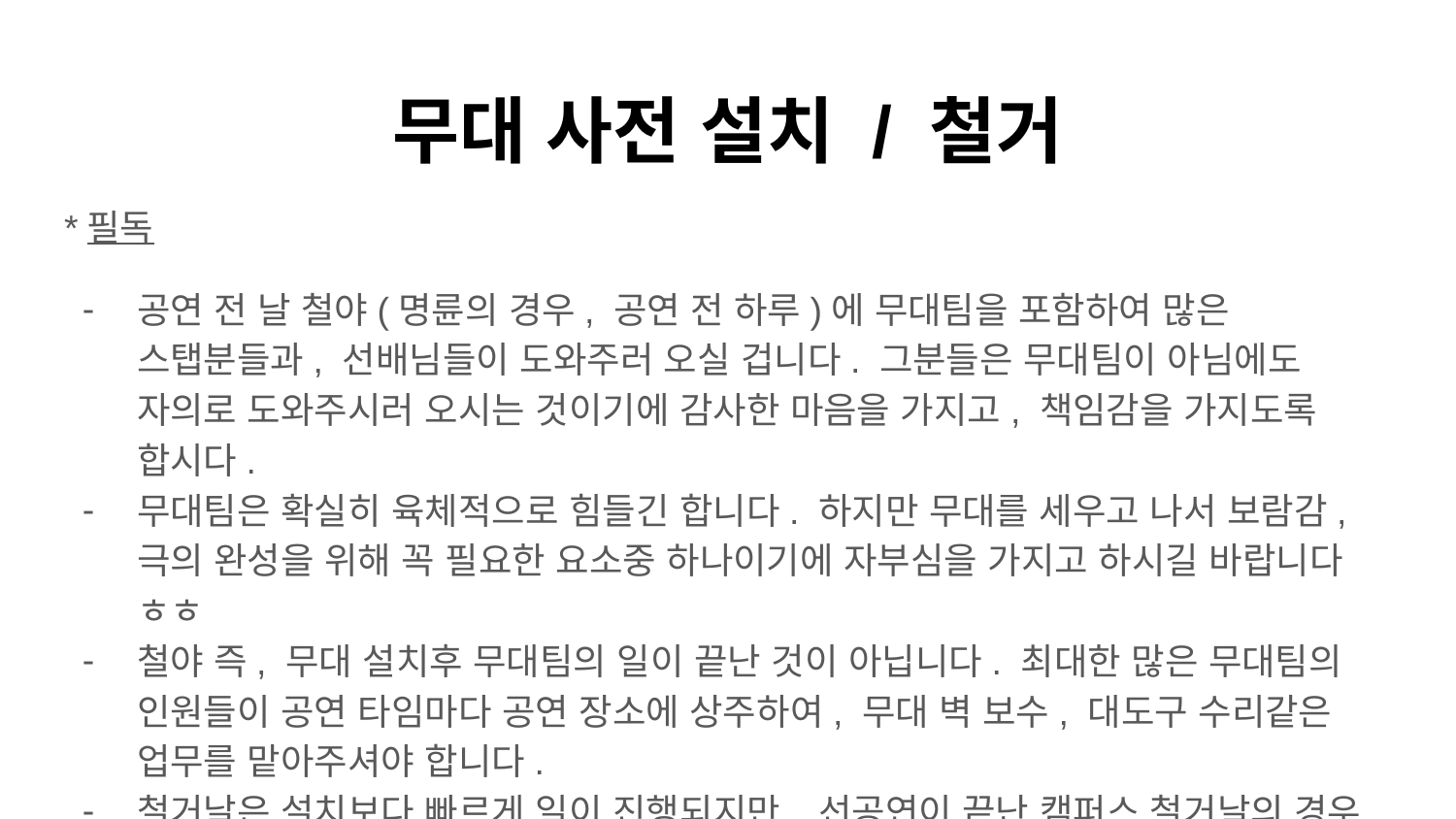

# 무대 사전 설치 / 철거
*필독
공연 전 날 철야(명륜의 경우, 공연 전 하루)에 무대팀을 포함하여 많은 스탭분들과, 선배님들이 도와주러 오실 겁니다. 그분들은 무대팀이 아님에도 자의로 도와주시러 오시는 것이기에 감사한 마음을 가지고, 책임감을 가지도록 합시다.
무대팀은 확실히 육체적으로 힘들긴 합니다. 하지만 무대를 세우고 나서 보람감, 극의 완성을 위해 꼭 필요한 요소중 하나이기에 자부심을 가지고 하시길 바랍니다 ㅎㅎ
철야 즉, 무대 설치후 무대팀의 일이 끝난 것이 아닙니다. 최대한 많은 무대팀의 인원들이 공연 타임마다 공연 장소에 상주하여, 무대 벽 보수, 대도구 수리같은 업무를 맡아주셔야 합니다.
철거날은 설치보다 빠르게 일이 진행되지만, 선공연이 끝난 캠퍼스 철거날의 경우 용달에 도구들을 싣고, 받고까지도 생각하셔야 합니다. 역할을 잘 조우하시길 바랍니다.